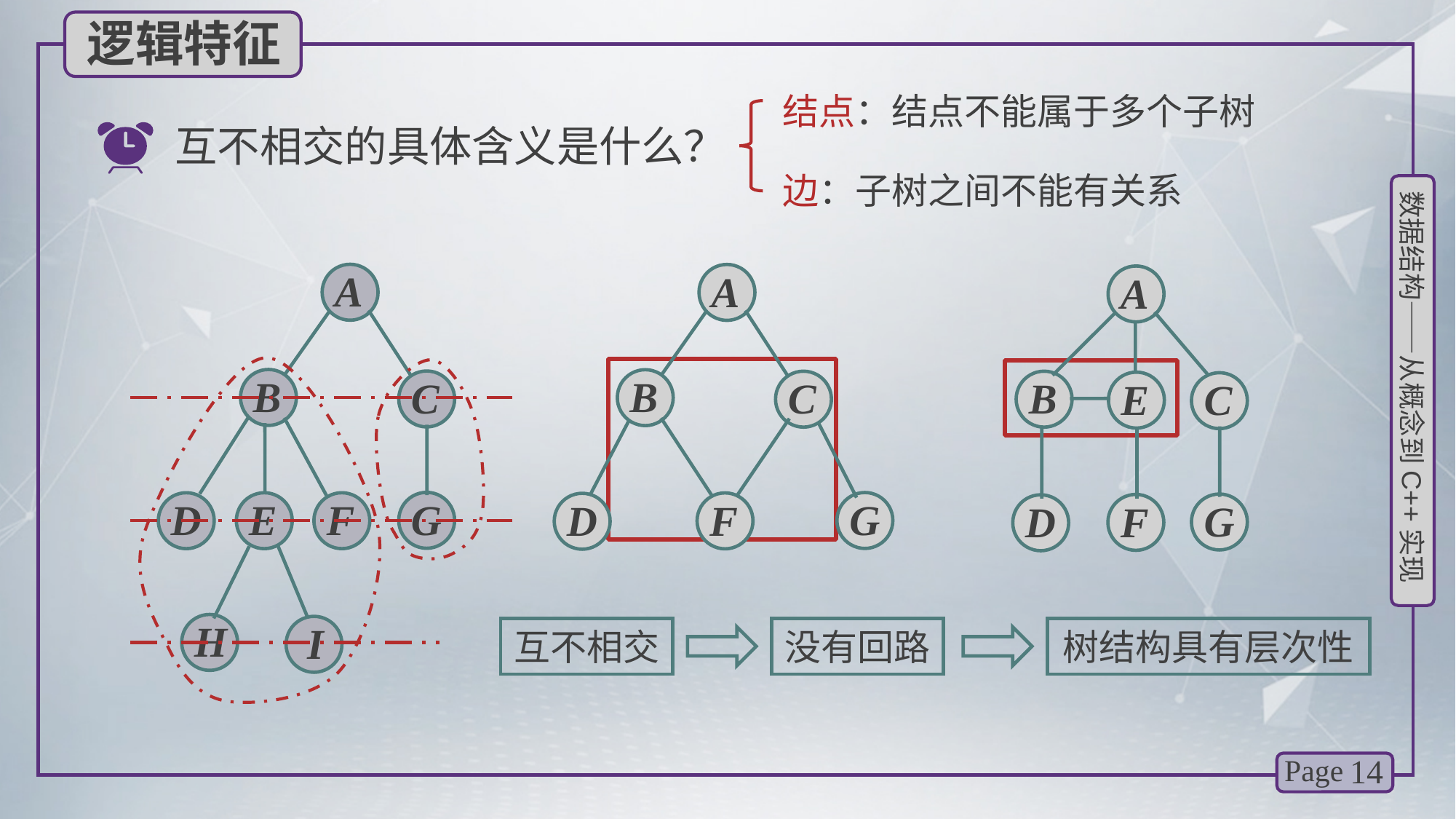

逻辑特征

结点：结点不能属于多个子树

互不相交的具体含义是什么？

边：子树之间不能有关系
A

B
C

G
D
E
F

H
I
A

B
C

G
F
D
A

B
E
C

G
F
D

互不相交
没有回路

树结构具有层次性